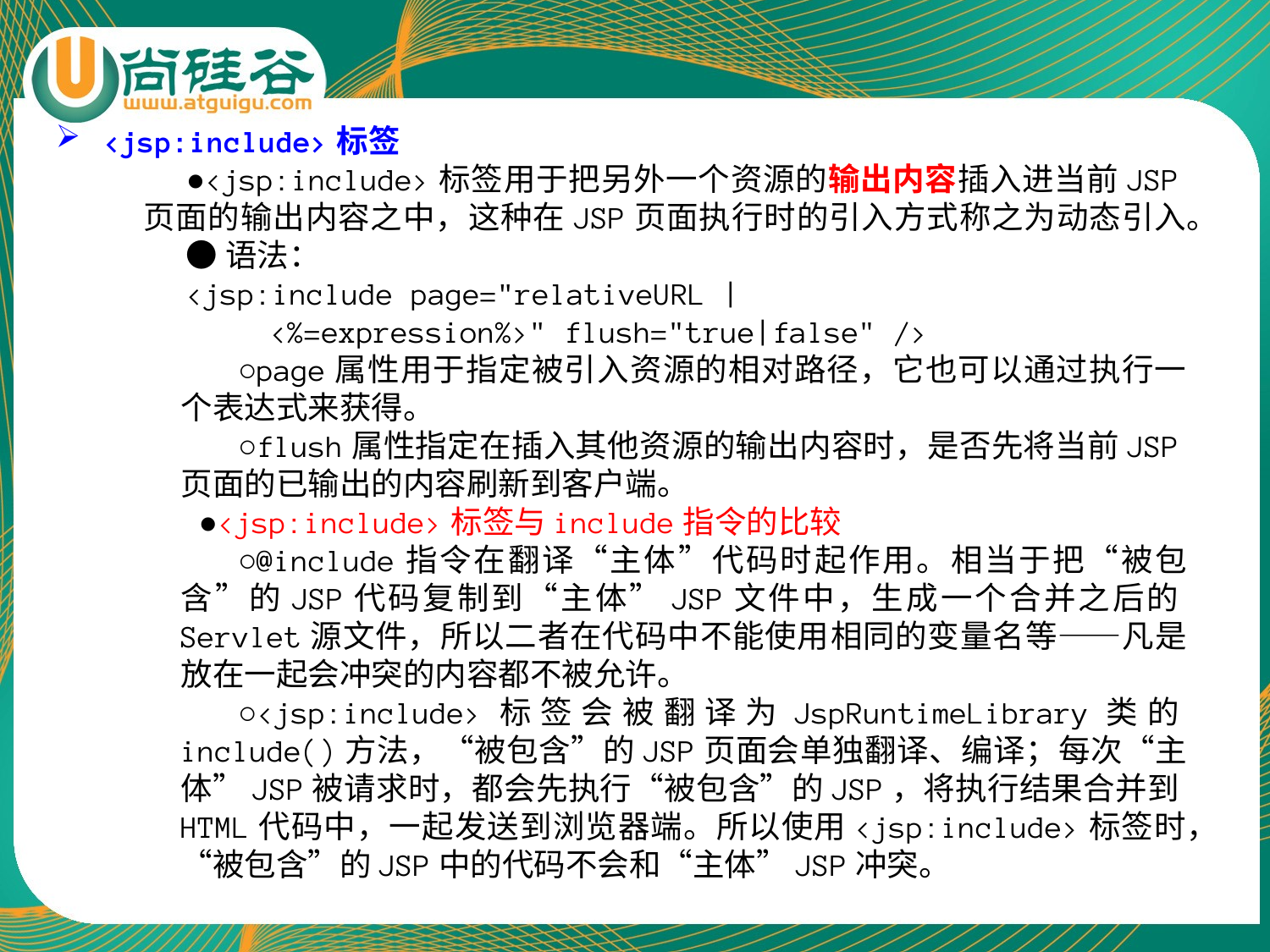

<jsp:include>标签
●<jsp:include>标签用于把另外一个资源的输出内容插入进当前JSP页面的输出内容之中，这种在JSP页面执行时的引入方式称之为动态引入。
●语法：
<jsp:include page="relativeURL |
	<%=expression%>" flush="true|false" />
○page属性用于指定被引入资源的相对路径，它也可以通过执行一个表达式来获得。
○flush属性指定在插入其他资源的输出内容时，是否先将当前JSP页面的已输出的内容刷新到客户端。
●<jsp:include>标签与include指令的比较
○@include指令在翻译“主体”代码时起作用。相当于把“被包含”的JSP代码复制到“主体”JSP文件中，生成一个合并之后的Servlet源文件，所以二者在代码中不能使用相同的变量名等——凡是放在一起会冲突的内容都不被允许。
○<jsp:include>标签会被翻译为JspRuntimeLibrary类的include()方法，“被包含”的JSP页面会单独翻译、编译；每次“主体”JSP被请求时，都会先执行“被包含”的JSP，将执行结果合并到HTML代码中，一起发送到浏览器端。所以使用<jsp:include>标签时，“被包含”的JSP中的代码不会和“主体”JSP冲突。